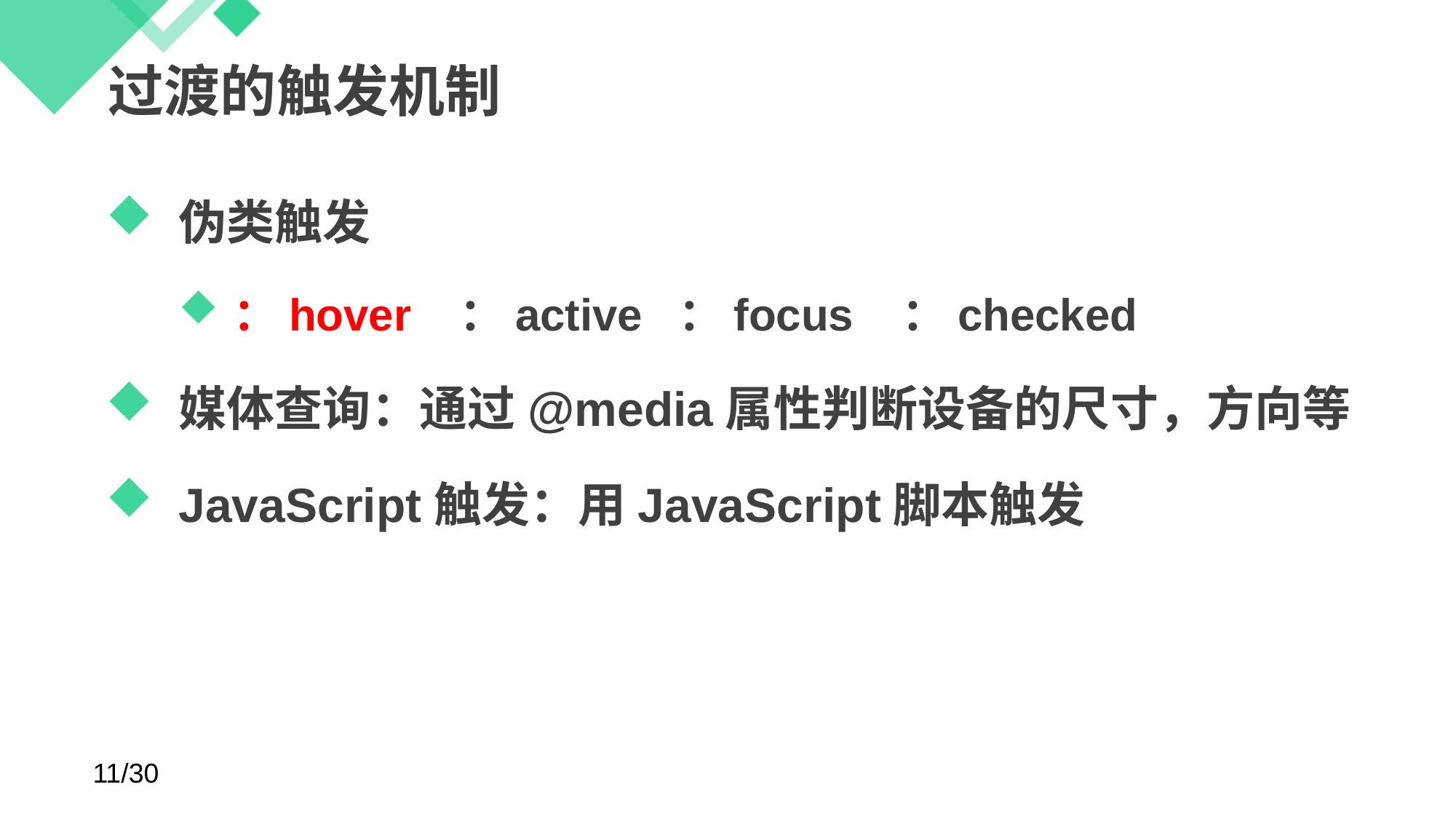

# 过渡的触发机制
伪类触发
：hover   ：active  ：focus   ：checked
媒体查询：通过@media属性判断设备的尺寸，方向等
JavaScript触发：用JavaScript脚本触发